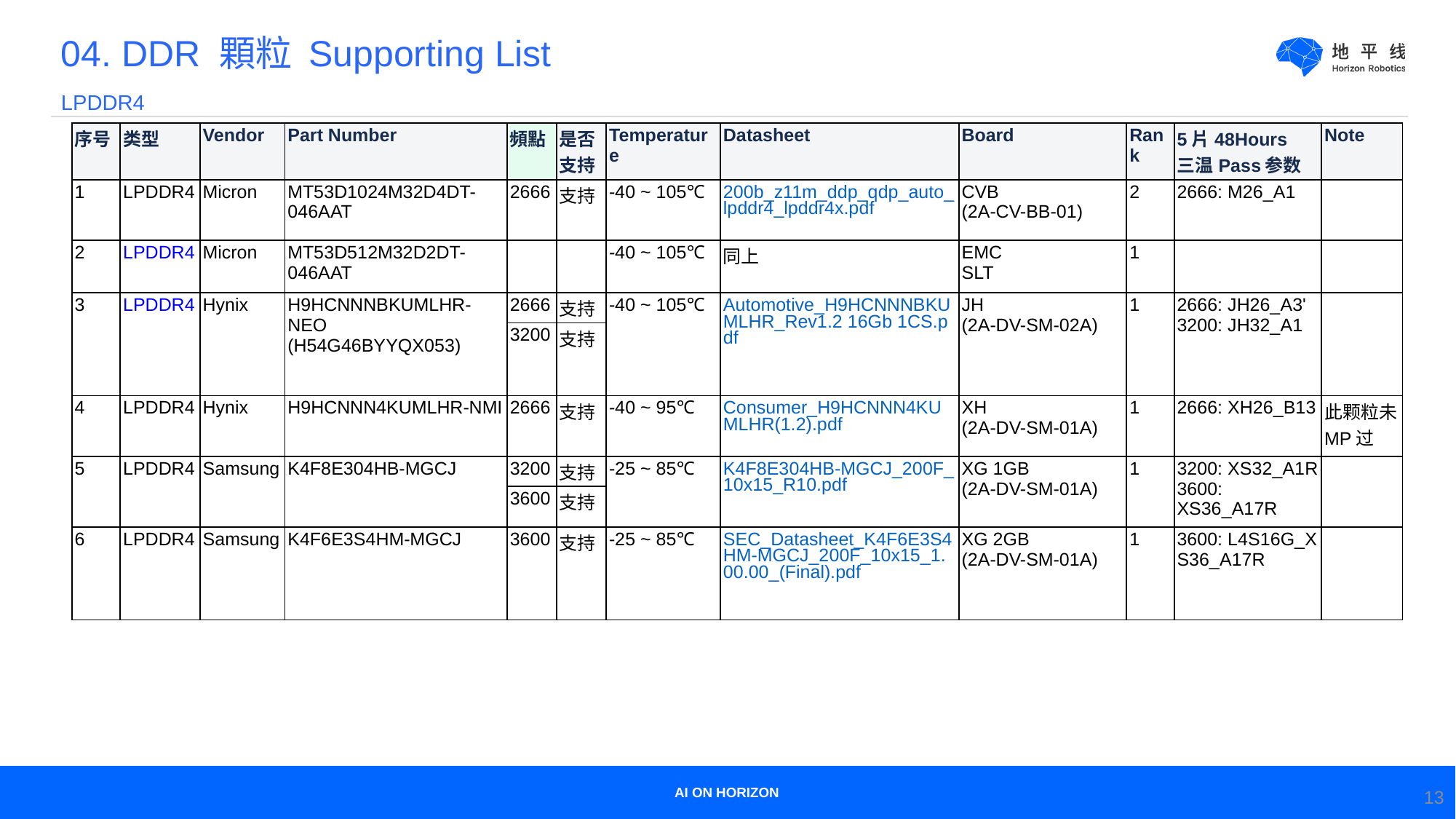

# 04. DDR 顆粒 Supporting List
LPDDR4
| 序号 | 类型 | Vendor | Part Number | 頻點 | 是否支持 | Temperature | Datasheet | Board | Rank | 5片48Hours 三温Pass参数 | Note |
| --- | --- | --- | --- | --- | --- | --- | --- | --- | --- | --- | --- |
| 1 | LPDDR4 | Micron | MT53D1024M32D4DT-046AAT | 2666 | 支持 | -40 ~ 105℃ | 200b\_z11m\_ddp\_qdp\_auto\_lpddr4\_lpddr4x.pdf | CVB (2A-CV-BB-01) | 2 | 2666: M26\_A1 |  |
| 2 | LPDDR4 | Micron | MT53D512M32D2DT-046AAT |  |  | -40 ~ 105℃ | 同上 | EMC SLT | 1 |  |  |
| 3 | LPDDR4 | Hynix | H9HCNNNBKUMLHR-NEO (H54G46BYYQX053) | 2666 | 支持 | -40 ~ 105℃ | Automotive\_H9HCNNNBKUMLHR\_Rev1.2 16Gb 1CS.pdf | JH (2A-DV-SM-02A) | 1 | 2666: JH26\_A3' 3200: JH32\_A1 |  |
|  |  |  |  | 3200 | 支持 |  |  |  |  |  |  |
| 4 | LPDDR4 | Hynix | H9HCNNN4KUMLHR-NMI | 2666 | 支持 | -40 ~ 95℃ | Consumer\_H9HCNNN4KUMLHR(1.2).pdf | XH (2A-DV-SM-01A) | 1 | 2666: XH26\_B13 | 此颗粒未MP过 |
| 5 | LPDDR4 | Samsung | K4F8E304HB-MGCJ | 3200 | 支持 | -25 ~ 85℃ | K4F8E304HB-MGCJ\_200F\_10x15\_R10.pdf | XG 1GB (2A-DV-SM-01A) | 1 | 3200: XS32\_A1R 3600: XS36\_A17R |  |
|  |  |  |  | 3600 | 支持 |  |  |  |  |  |  |
| 6 | LPDDR4 | Samsung | K4F6E3S4HM-MGCJ | 3600 | 支持 | -25 ~ 85℃ | SEC\_Datasheet\_K4F6E3S4HM-MGCJ\_200F\_10x15\_1.00.00\_(Final).pdf | XG 2GB (2A-DV-SM-01A) | 1 | 3600: L4S16G\_XS36\_A17R |  |
13